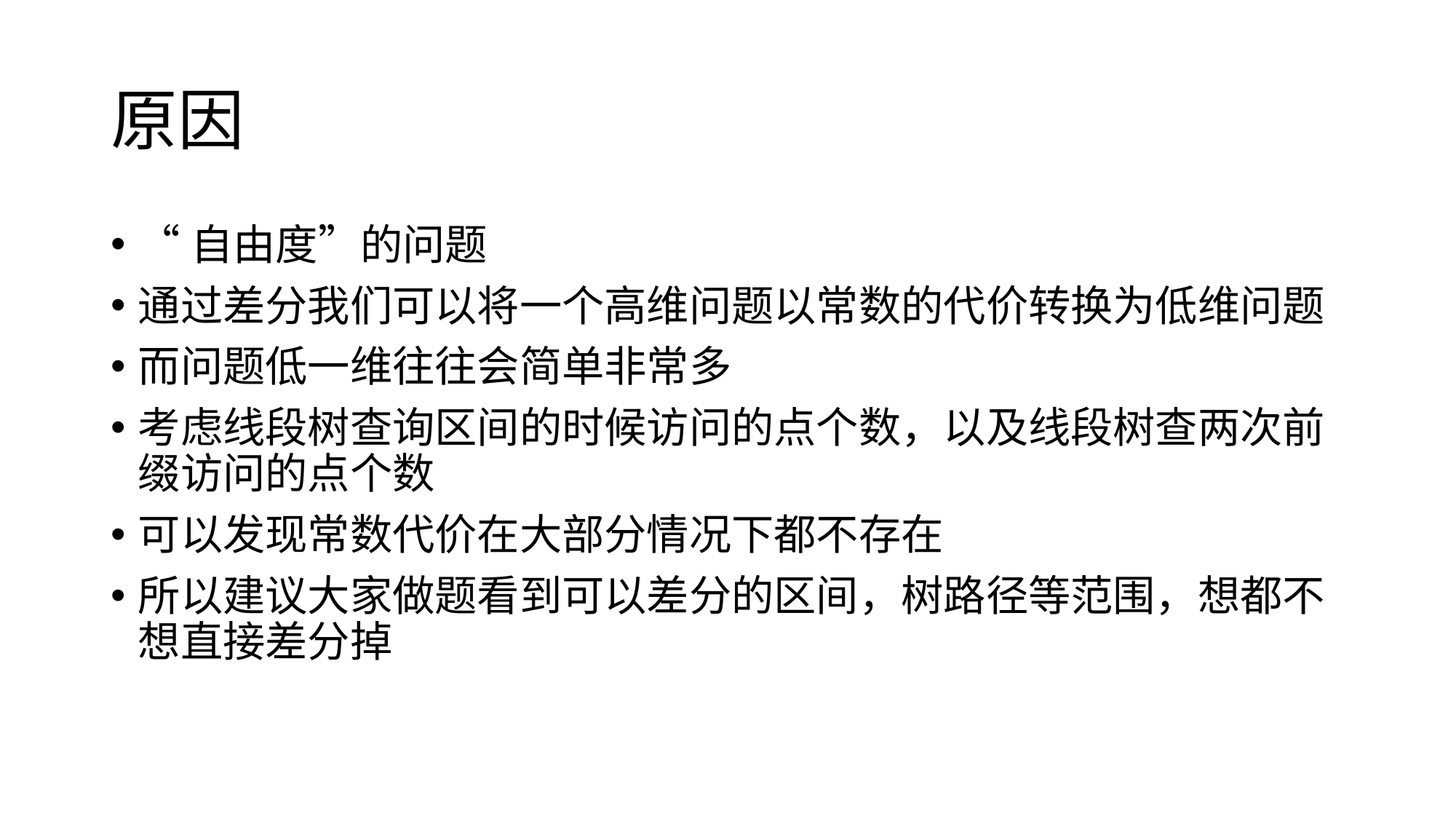

# 原因
“自由度”的问题
通过差分我们可以将一个高维问题以常数的代价转换为低维问题
而问题低一维往往会简单非常多
考虑线段树查询区间的时候访问的点个数，以及线段树查两次前缀访问的点个数
可以发现常数代价在大部分情况下都不存在
所以建议大家做题看到可以差分的区间，树路径等范围，想都不想直接差分掉